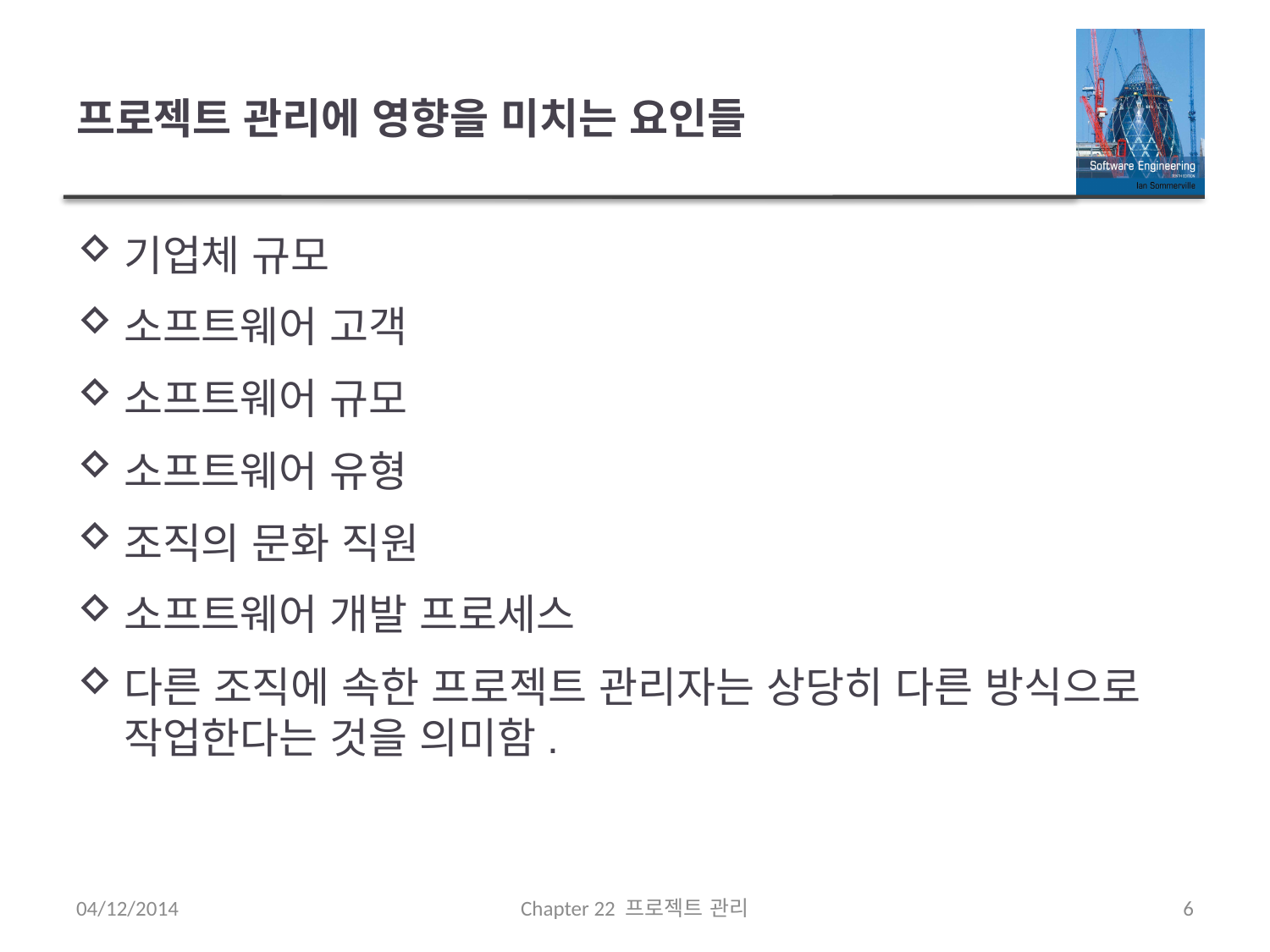

# 프로젝트 관리에 영향을 미치는 요인들
기업체 규모
소프트웨어 고객
소프트웨어 규모
소프트웨어 유형
조직의 문화 직원
소프트웨어 개발 프로세스
다른 조직에 속한 프로젝트 관리자는 상당히 다른 방식으로 작업한다는 것을 의미함.

04/12/2014
Chapter 22 프로젝트 관리
6